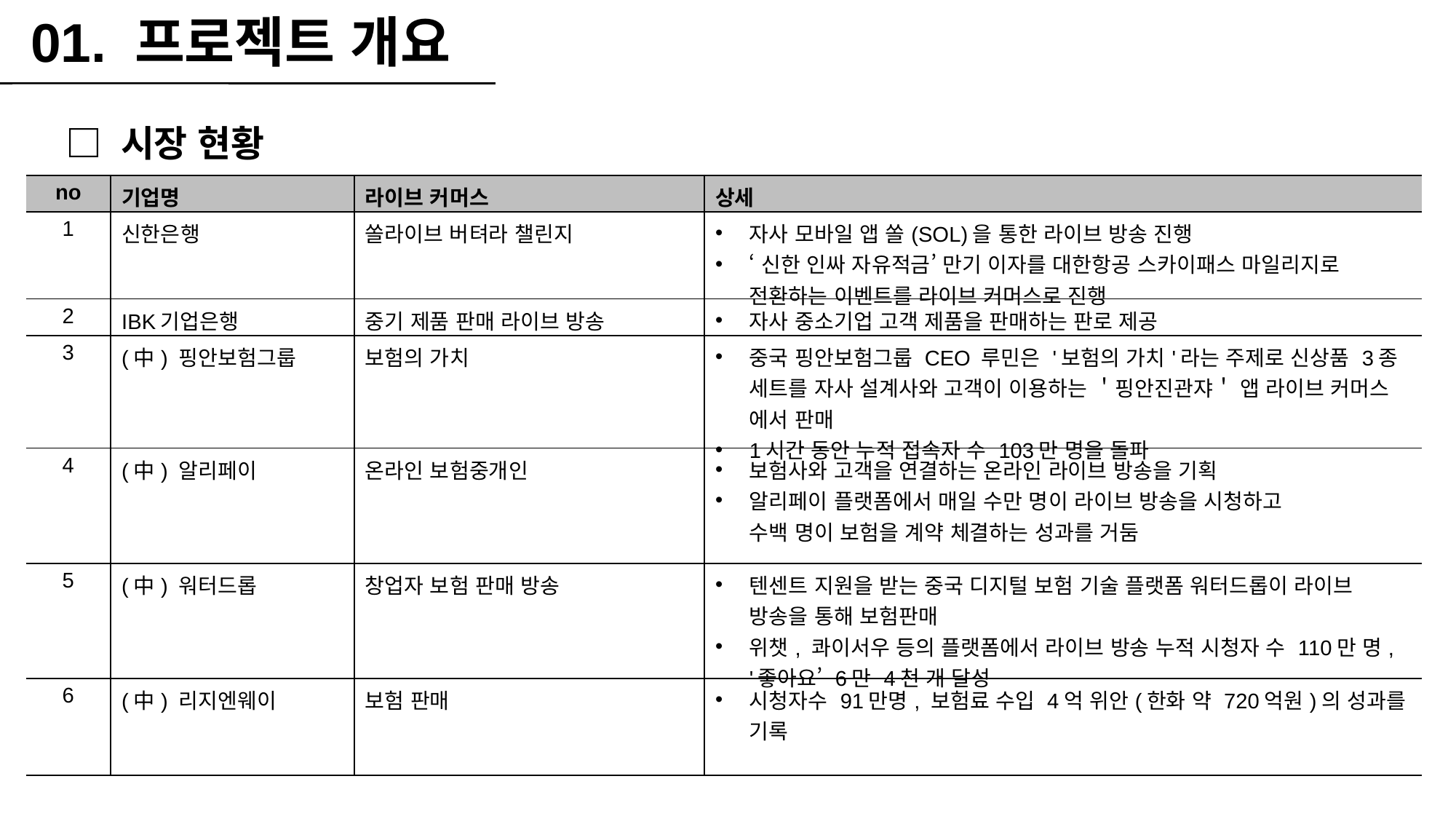

01. 프로젝트 개요

□ 시장 현황
| no | 기업명 | 라이브 커머스 | 상세 |
| --- | --- | --- | --- |
| 1 | 신한은행 | 쏠라이브 버텨라 챌린지 | 자사 모바일 앱 쏠(SOL)을 통한 라이브 방송 진행 ‘신한 인싸 자유적금’ 만기 이자를 대한항공 스카이패스 마일리지로 전환하는 이벤트를 라이브 커머스로 진행 |
| 2 | IBK기업은행 | 중기 제품 판매 라이브 방송 | 자사 중소기업 고객 제품을 판매하는 판로 제공 |
| 3 | (中) 핑안보험그룹 | 보험의 가치 | 중국 핑안보험그룹 CEO 루민은 '보험의 가치'라는 주제로 신상품 3종 세트를 자사 설계사와 고객이 이용하는 ＇핑안진관쟈＇ 앱 라이브 커머스 에서 판매 1시간 동안 누적 접속자 수 103만 명을 돌파 |
| 4 | (中) 알리페이 | 온라인 보험중개인 | 보험사와 고객을 연결하는 온라인 라이브 방송을 기획 알리페이 플랫폼에서 매일 수만 명이 라이브 방송을 시청하고  수백 명이 보험을 계약 체결하는 성과를 거둠 |
| 5 | (中) 워터드롭 | 창업자 보험 판매 방송 | 텐센트 지원을 받는 중국 디지털 보험 기술 플랫폼 워터드롭이 라이브 방송을 통해 보험판매 위챗, 콰이서우 등의 플랫폼에서 라이브 방송 누적 시청자 수 110만 명, '좋아요’ 6만 4천 개 달성 |
| 6 | (中) 리지엔웨이 | 보험 판매 | 시청자수 91만명, 보험료 수입 4억 위안(한화 약 720억원)의 성과를 기록 |